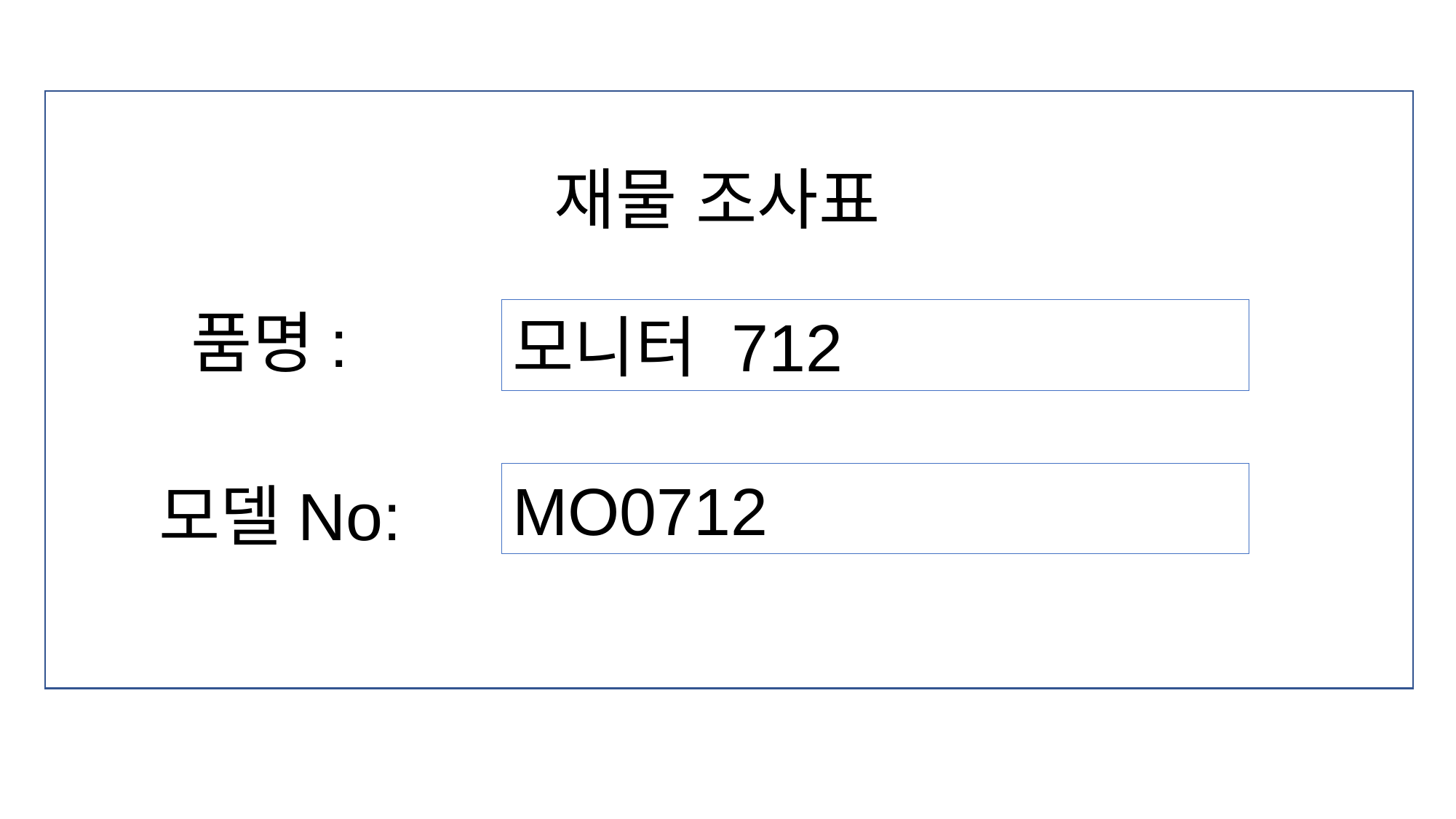

재물 조사표
품명:
모니터 712
MO0712
모델No: